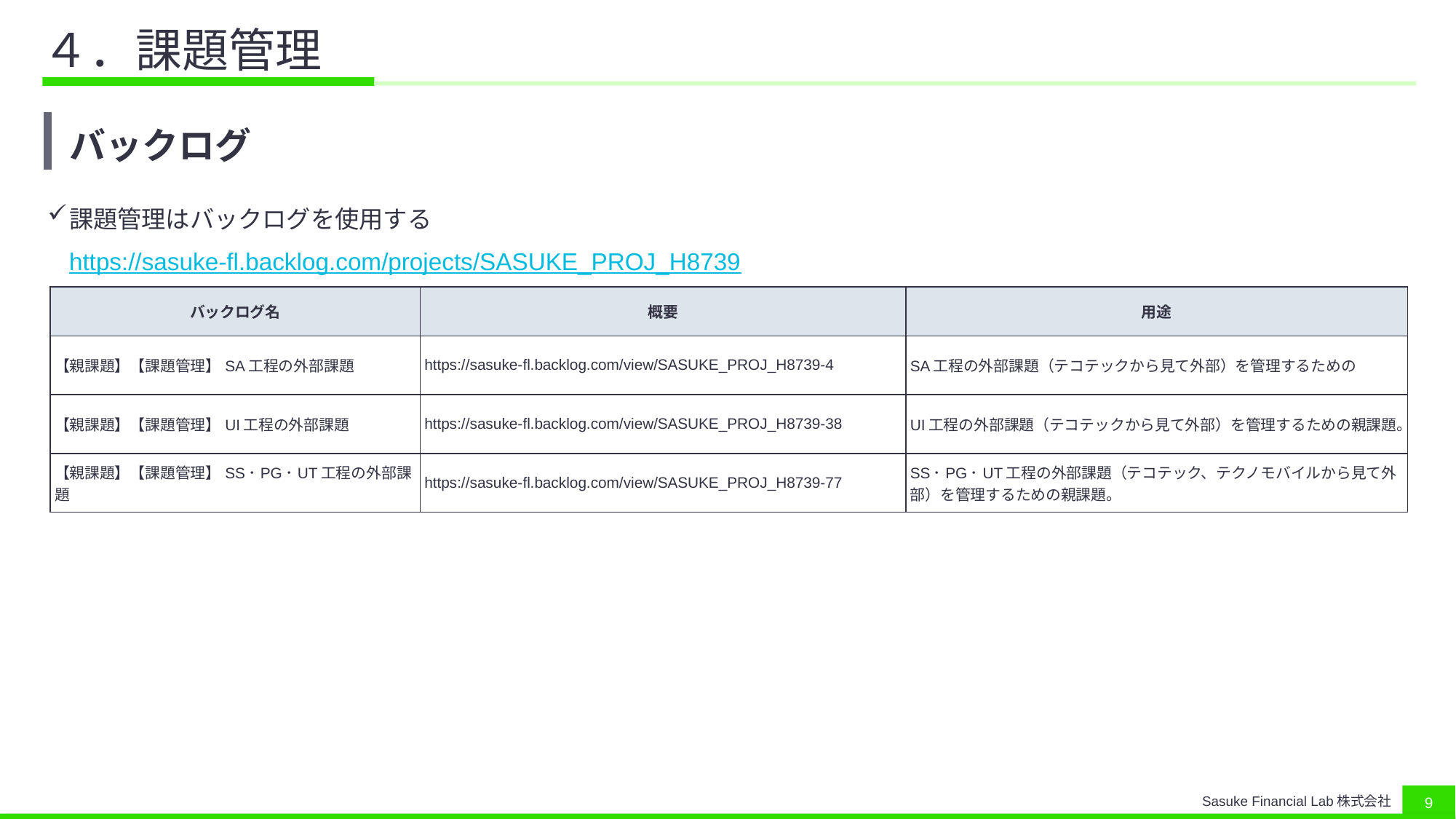

# ４．課題管理
| バックログ |
| --- |
| 課題管理はバックログを使用する https://sasuke-fl.backlog.com/projects/SASUKE\_PROJ\_H8739 |
| バックログ名 | 概要 | 用途 |
| --- | --- | --- |
| 【親課題】【課題管理】SA工程の外部課題 | https://sasuke-fl.backlog.com/view/SASUKE\_PROJ\_H8739-4 | SA工程の外部課題（テコテックから見て外部）を管理するための |
| 【親課題】【課題管理】UI工程の外部課題 | https://sasuke-fl.backlog.com/view/SASUKE\_PROJ\_H8739-38 | UI工程の外部課題（テコテックから見て外部）を管理するための親課題。 |
| 【親課題】【課題管理】SS･PG･UT工程の外部課題 | https://sasuke-fl.backlog.com/view/SASUKE\_PROJ\_H8739-77 | SS･PG･UT工程の外部課題（テコテック、テクノモバイルから見て外部）を管理するための親課題。 |
9
Sasuke Financial Lab株式会社